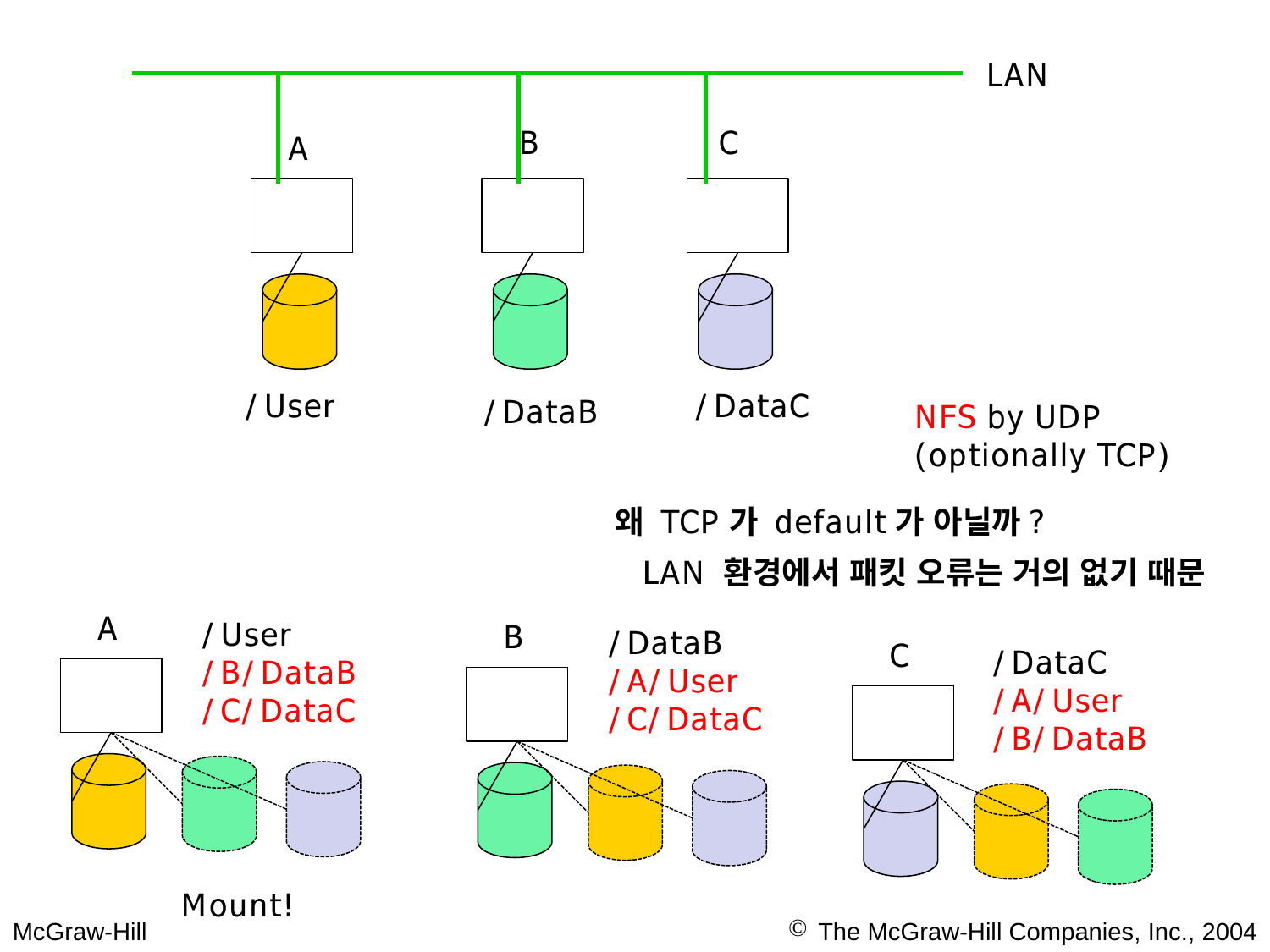

LAN
B
C
A

/User
/DataC
/DataB
NFS by UDP
(optionally TCP)
왜 TCP가 default가 아닐까?
LAN 환경에서 패킷 오류는 거의 없기 때문
A
/User
/B/DataB
/C/DataC
B
/DataB
/A/User
/C/DataC
C
/DataC
/A/User
/B/DataB

Mount!